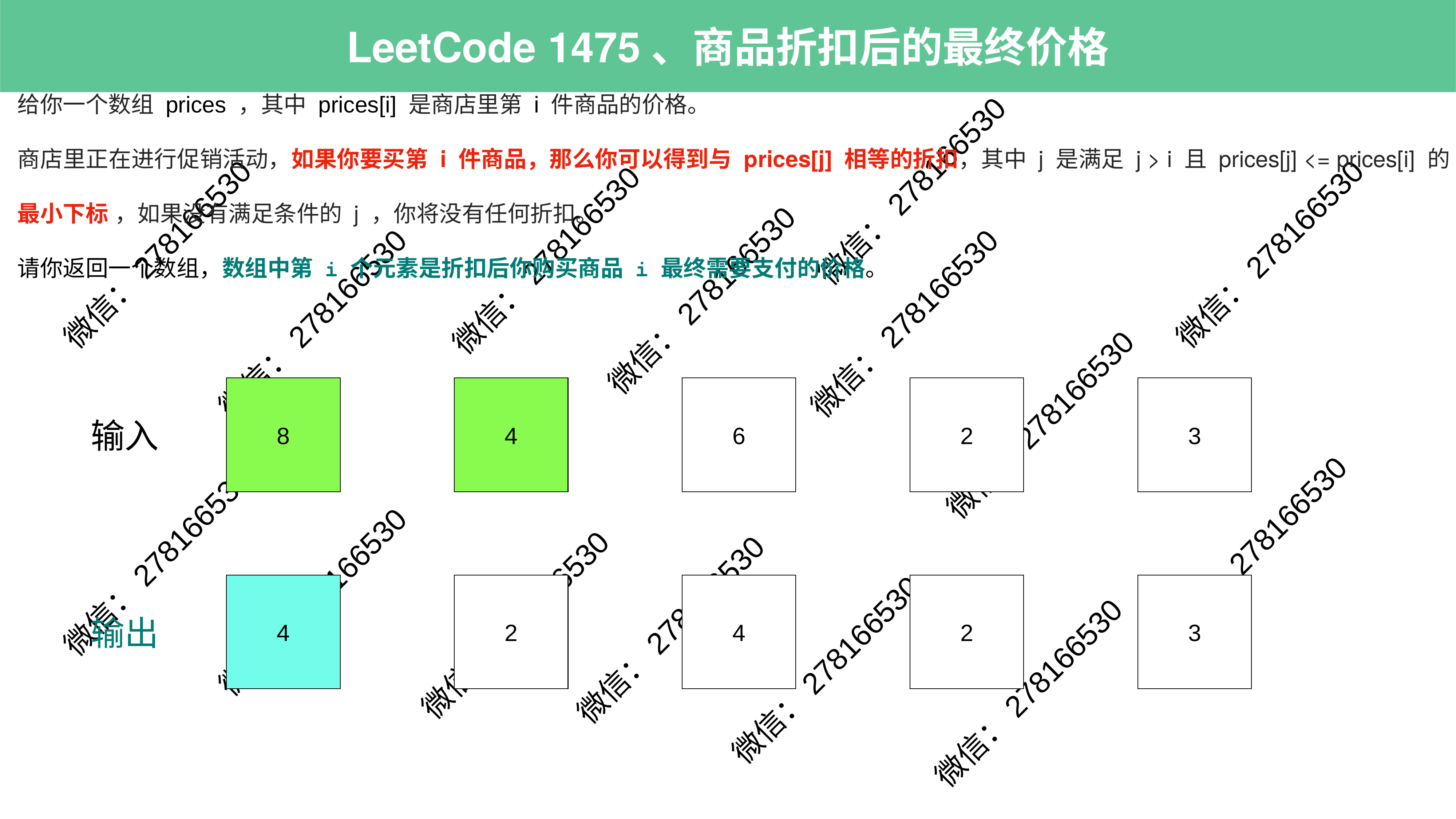

8
4
6
2
3
输入
4
2
4
2
3
输出